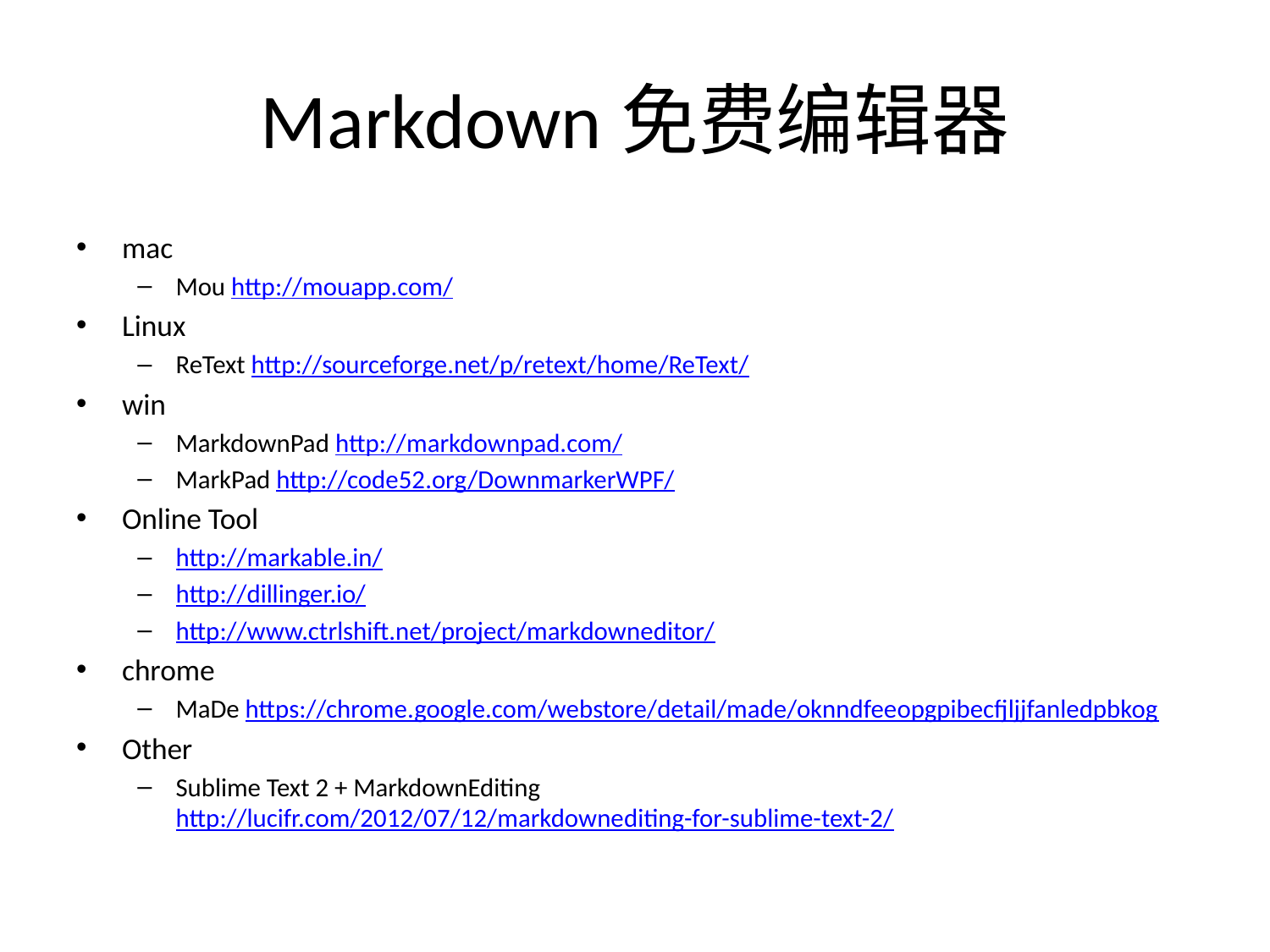

# Markdown免费编辑器
mac
Mou http://mouapp.com/
Linux
ReText http://sourceforge.net/p/retext/home/ReText/
win
MarkdownPad http://markdownpad.com/
MarkPad http://code52.org/DownmarkerWPF/
Online Tool
http://markable.in/
http://dillinger.io/
http://www.ctrlshift.net/project/markdowneditor/
chrome
MaDe https://chrome.google.com/webstore/detail/made/oknndfeeopgpibecfjljjfanledpbkog
Other
Sublime Text 2 + MarkdownEditing  http://lucifr.com/2012/07/12/markdownediting-for-sublime-text-2/